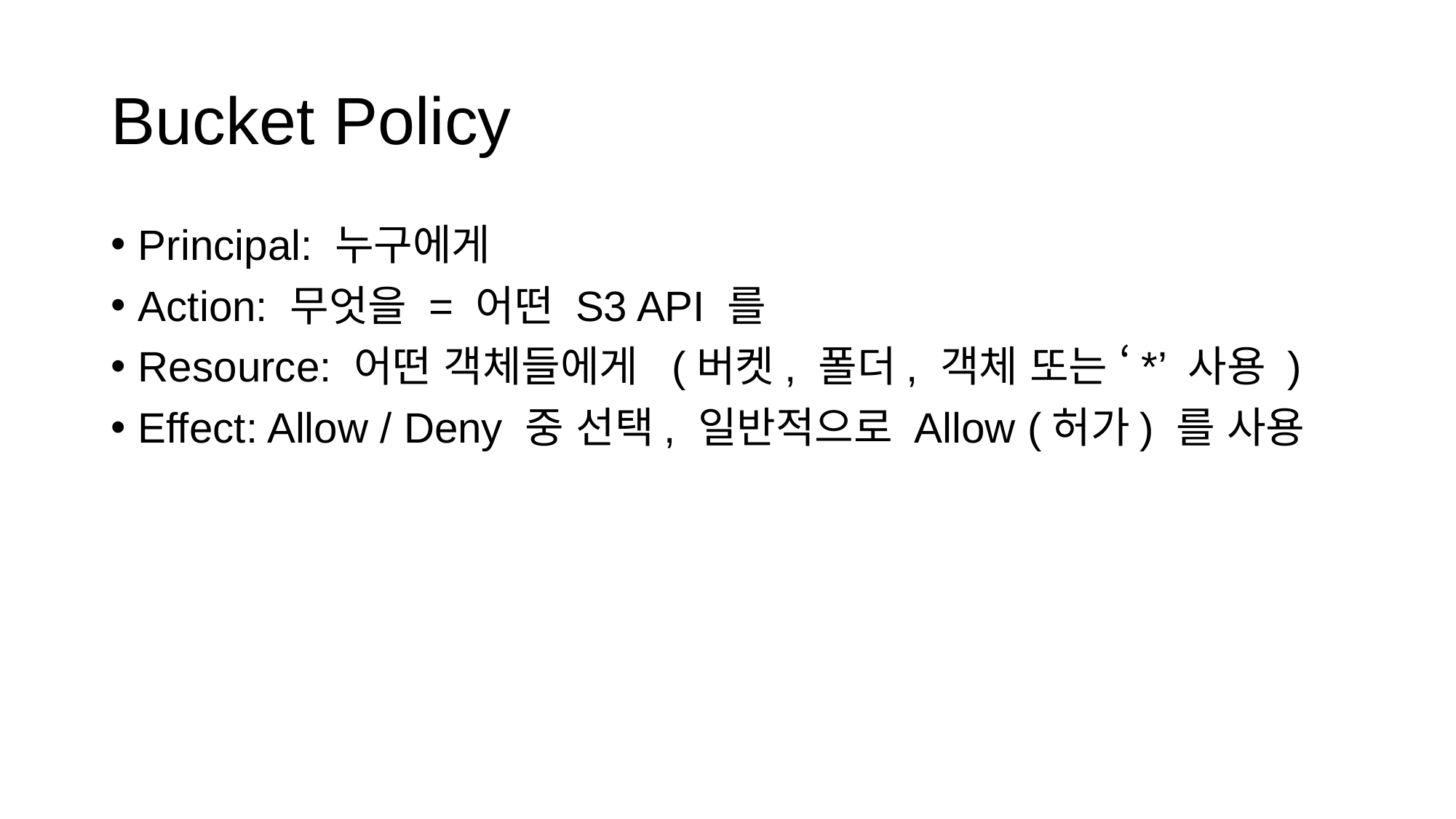

# Bucket Policy
Principal: 누구에게
Action: 무엇을 = 어떤 S3 API 를
Resource: 어떤 객체들에게  (버켓, 폴더, 객체 또는 ‘*’ 사용 )
Effect: Allow / Deny 중 선택, 일반적으로 Allow (허가) 를 사용